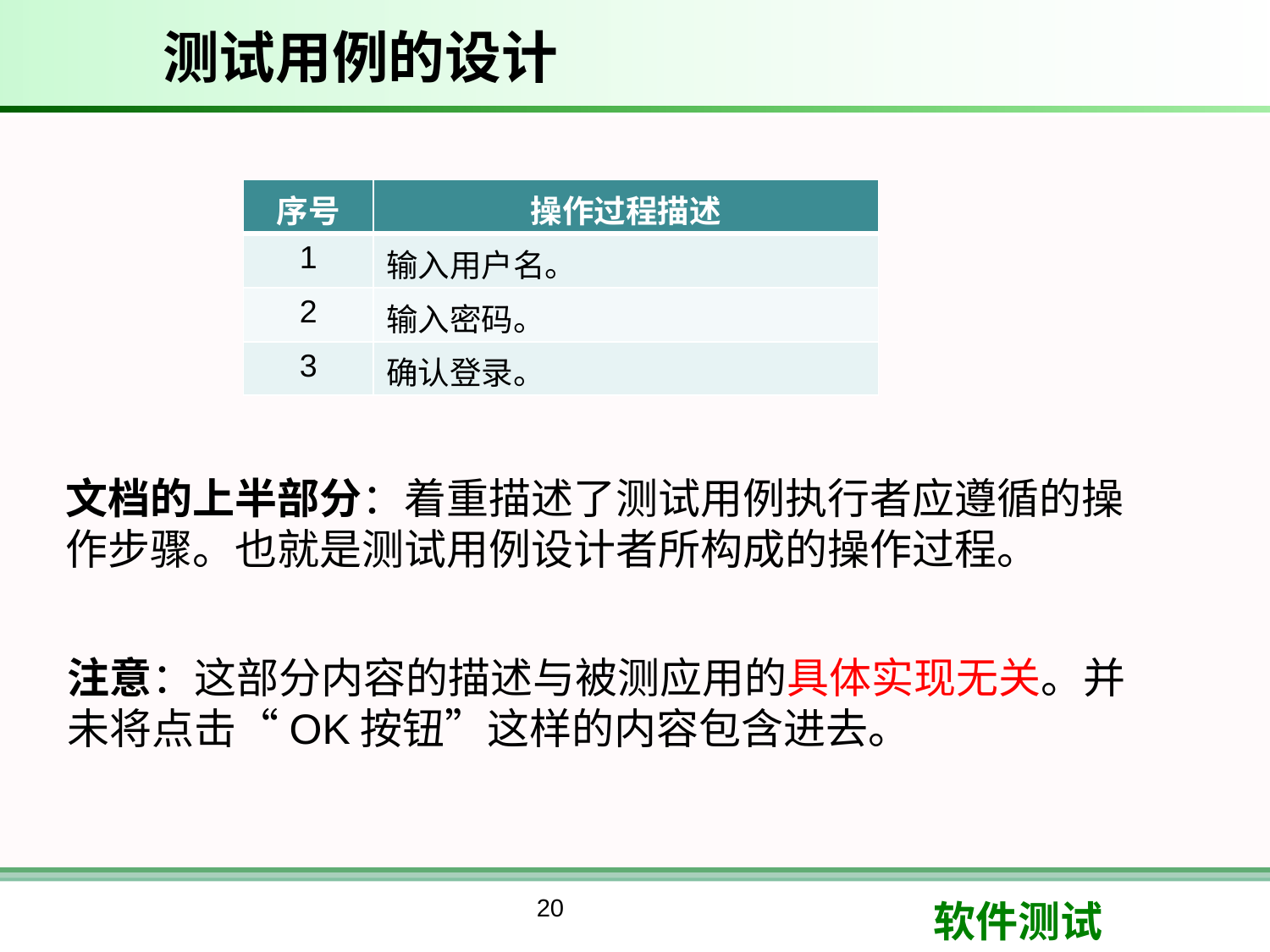

# 测试用例的设计
| 序号 | 操作过程描述 |
| --- | --- |
| 1 | 输入用户名。 |
| 2 | 输入密码。 |
| 3 | 确认登录。 |
文档的上半部分：着重描述了测试用例执行者应遵循的操作步骤。也就是测试用例设计者所构成的操作过程。
注意：这部分内容的描述与被测应用的具体实现无关。并未将点击“OK按钮”这样的内容包含进去。
20